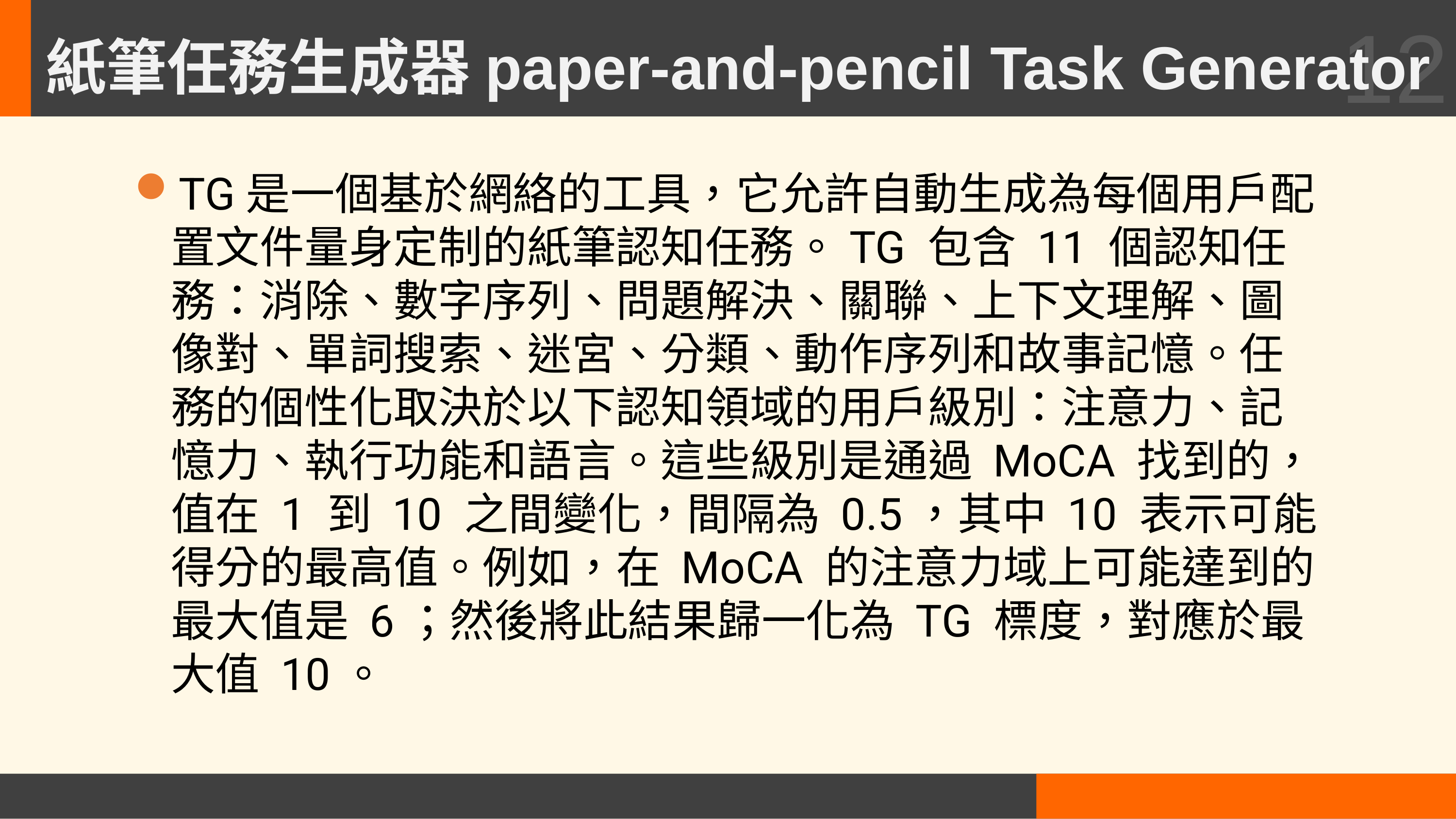

12
# 紙筆任務生成器paper-and-pencil Task Generator
TG是一個基於網絡的工具，它允許自動生成為每個用戶配置文件量身定制的紙筆認知任務。TG 包含 11 個認知任務：消除、數字序列、問題解決、關聯、上下文理解、圖像對、單詞搜索、迷宮、分類、動作序列和故事記憶。任務的個性化取決於以下認知領域的用戶級別：注意力、記憶力、執行功能和語言。這些級別是通過 MoCA 找到的，值在 1 到 10 之間變化，間隔為 0.5，其中 10 表示可能得分的最高值。例如，在 MoCA 的注意力域上可能達到的最大值是 6；然後將此結果歸一化為 TG 標度，對應於最大值 10。